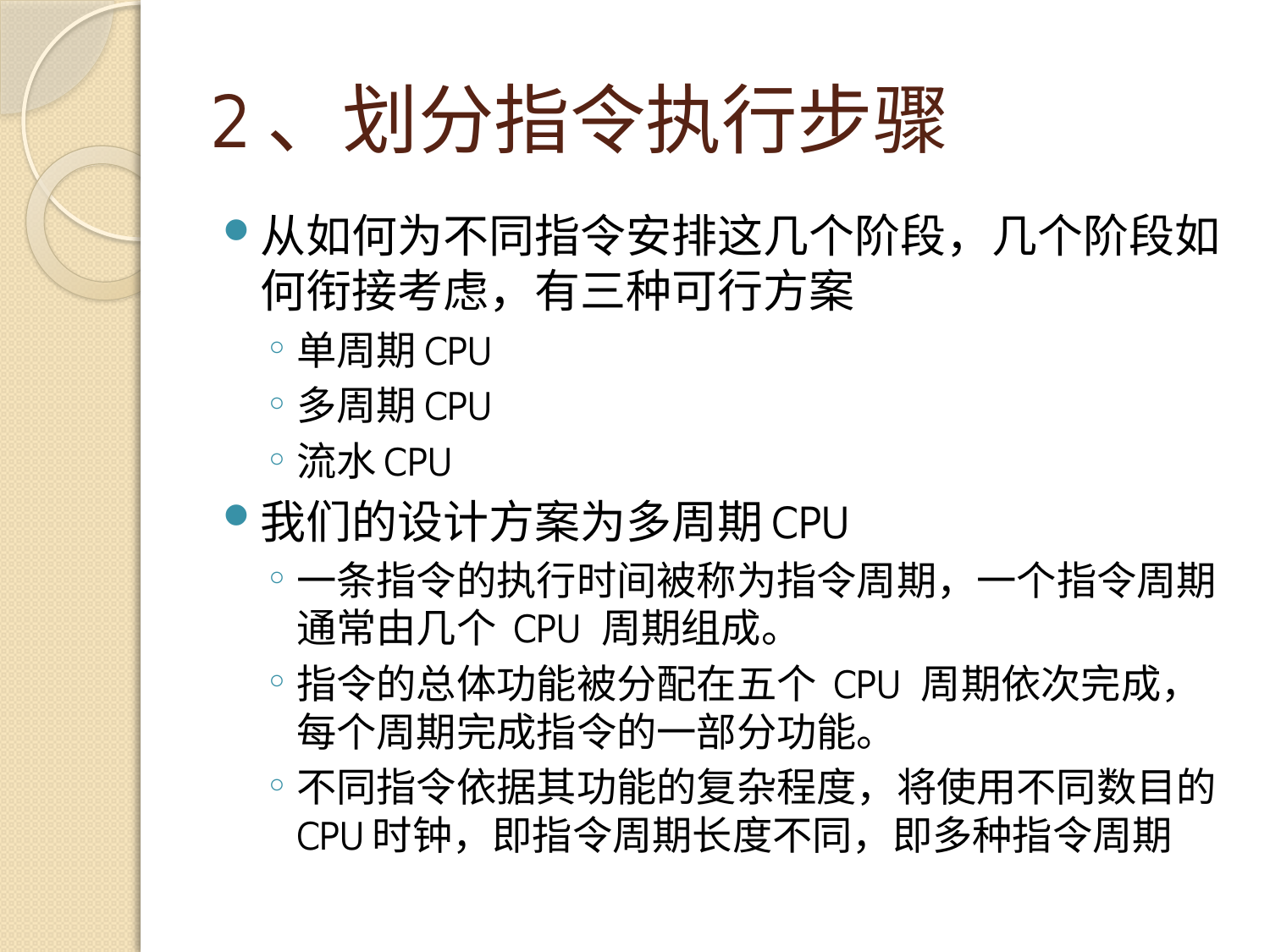

# 2、划分指令执行步骤
从如何为不同指令安排这几个阶段，几个阶段如何衔接考虑，有三种可行方案
单周期CPU
多周期CPU
流水CPU
我们的设计方案为多周期CPU
一条指令的执行时间被称为指令周期，一个指令周期通常由几个 CPU 周期组成。
指令的总体功能被分配在五个 CPU 周期依次完成，每个周期完成指令的一部分功能。
不同指令依据其功能的复杂程度，将使用不同数目的CPU时钟，即指令周期长度不同，即多种指令周期